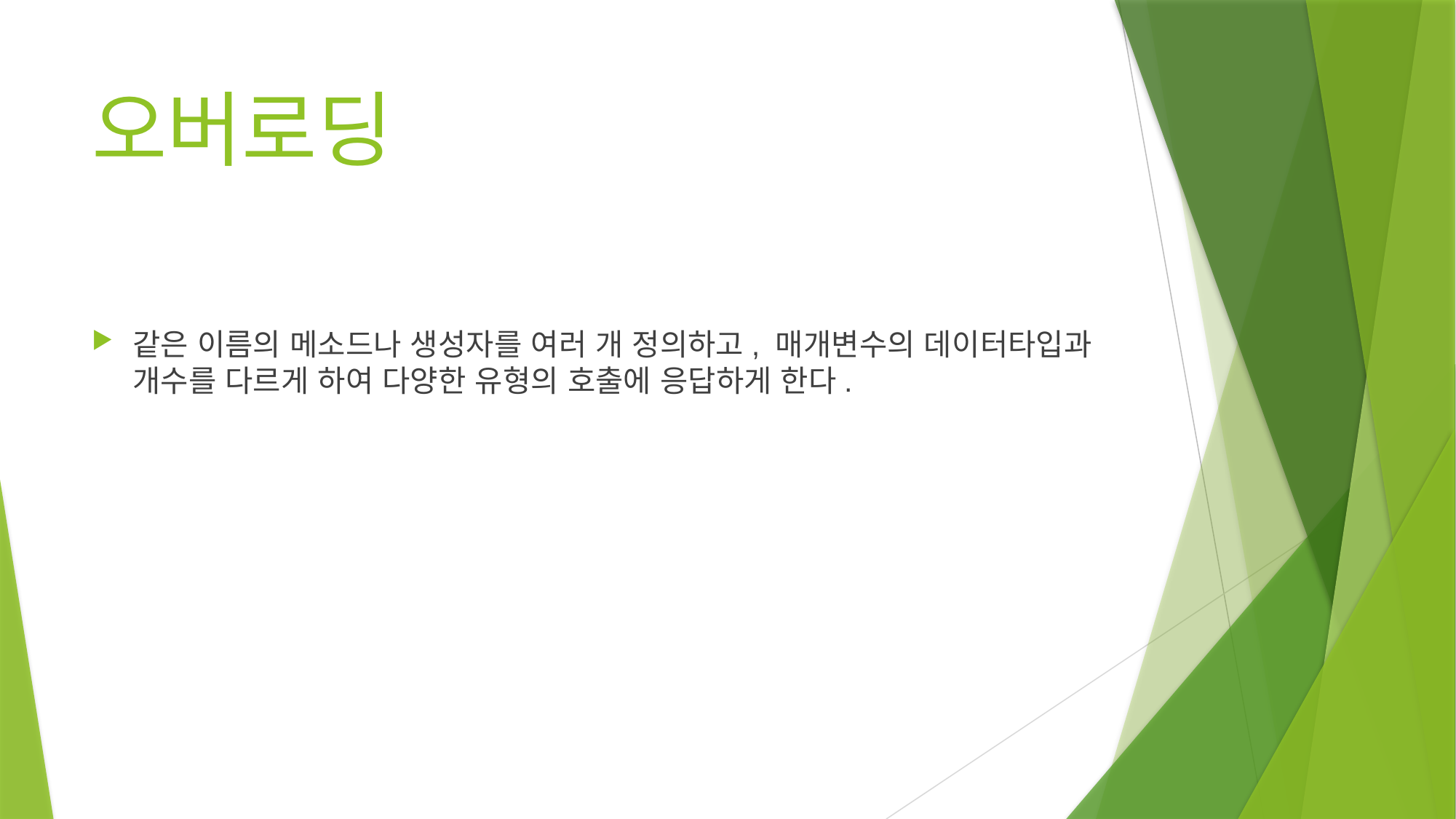

# 오버로딩
같은 이름의 메소드나 생성자를 여러 개 정의하고, 매개변수의 데이터타입과 개수를 다르게 하여 다양한 유형의 호출에 응답하게 한다.